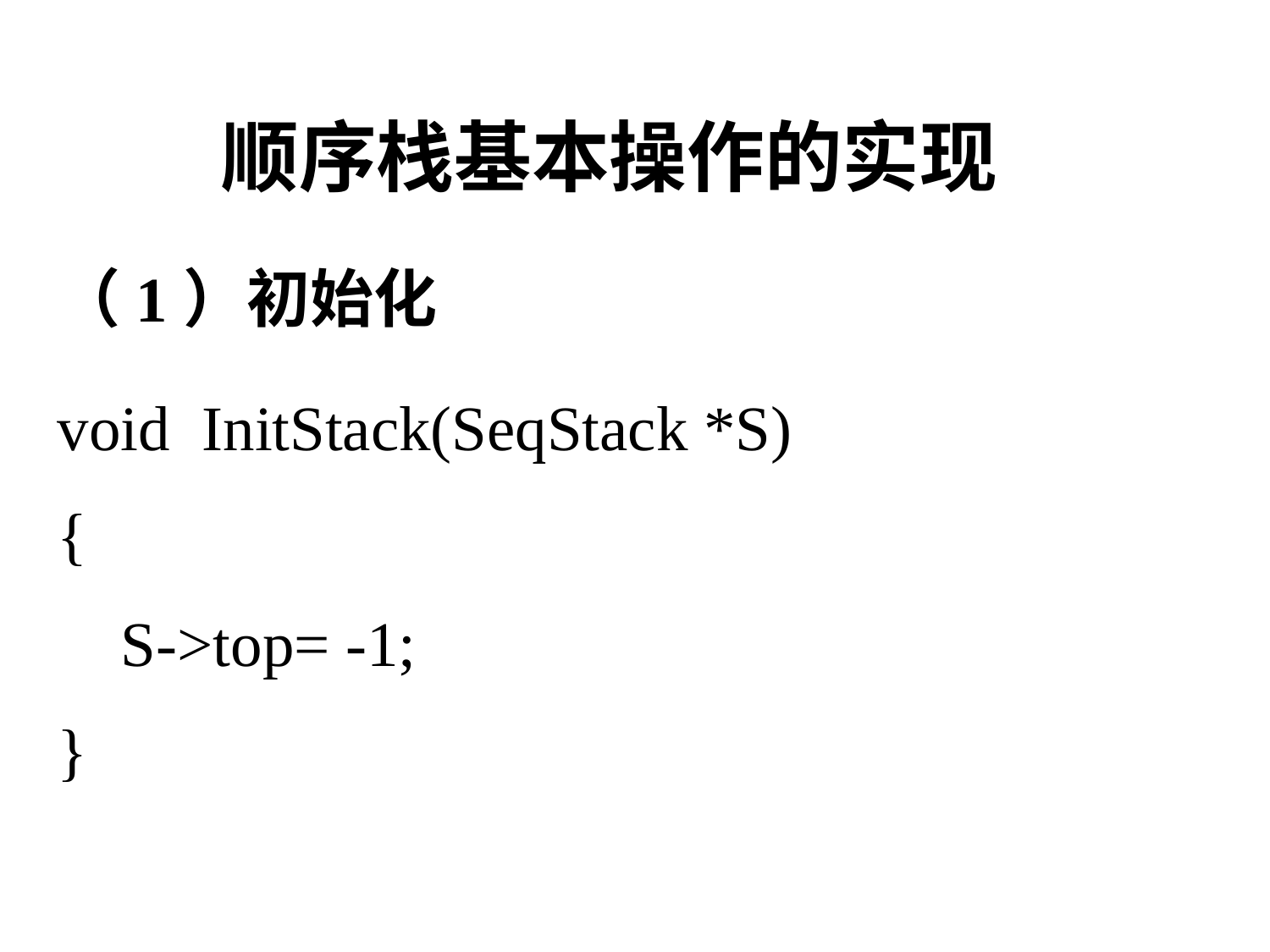

顺序栈基本操作的实现
（1）初始化
void  InitStack(SeqStack *S)
{
    S->top= -1;
}